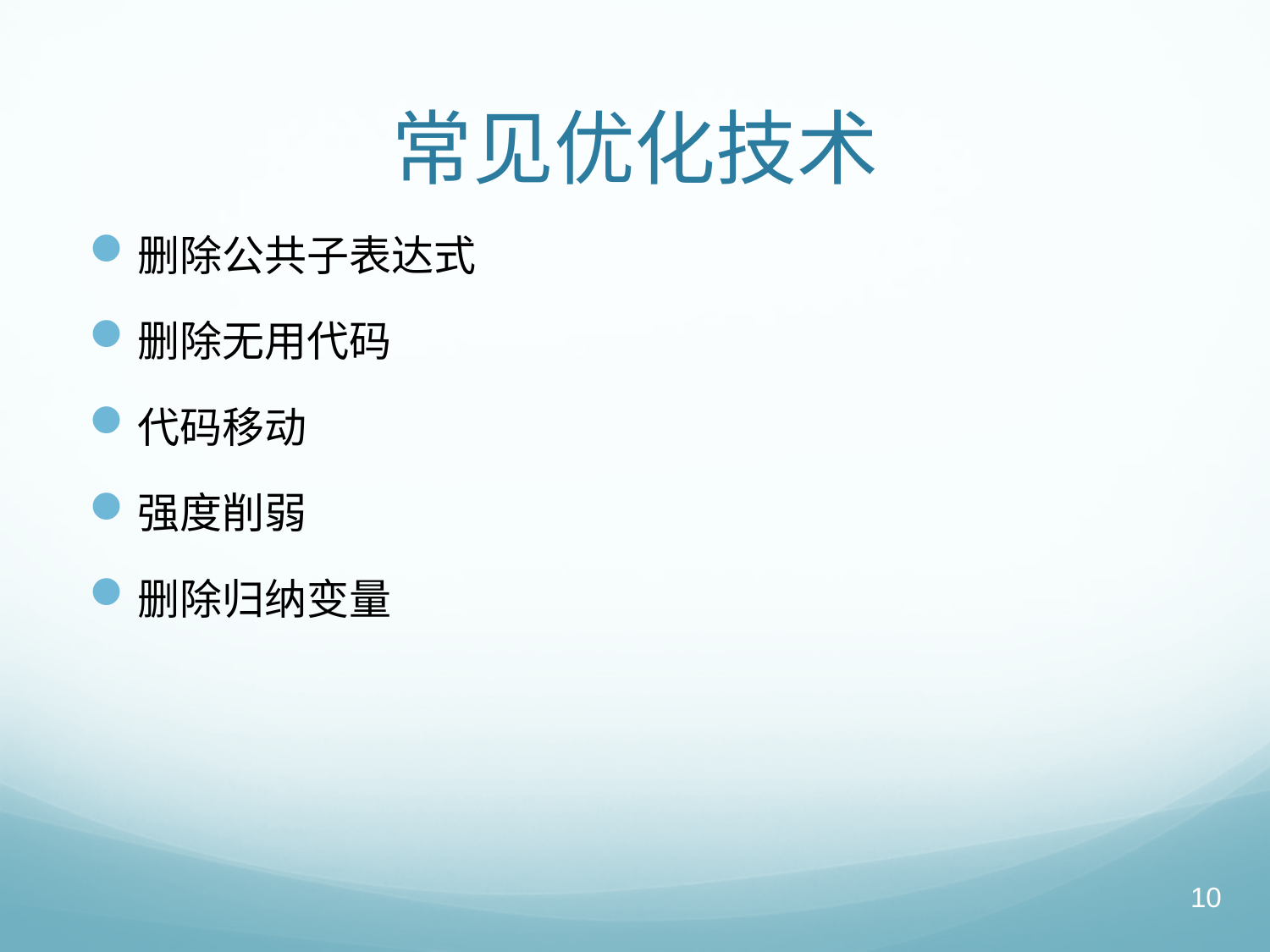

# 常见优化技术
删除公共子表达式
删除无用代码
代码移动
强度削弱
删除归纳变量

10